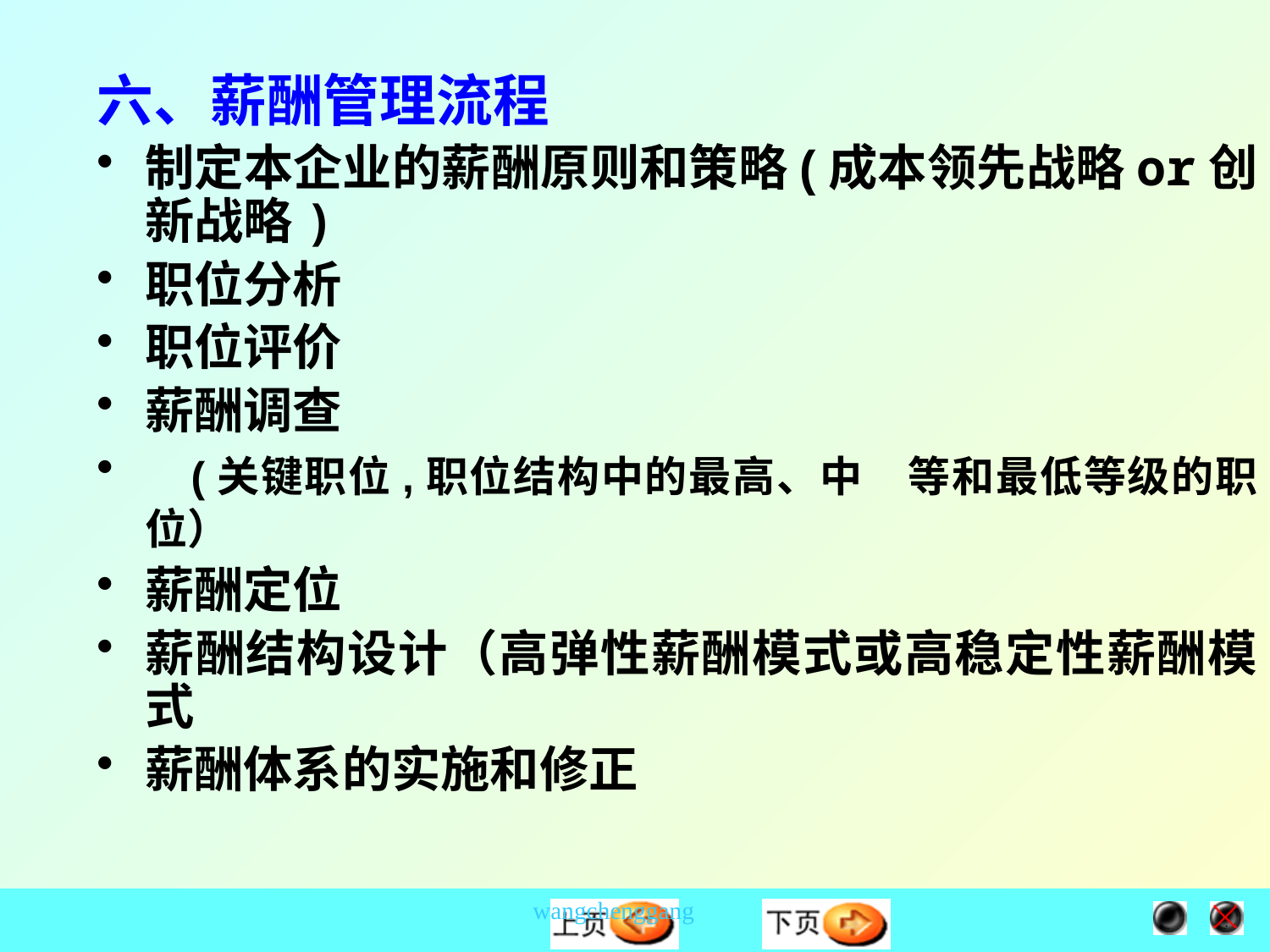

#
六、薪酬管理流程
制定本企业的薪酬原则和策略(成本领先战略or创新战略)
职位分析
职位评价
薪酬调查
   (关键职位,职位结构中的最高、中    等和最低等级的职位）
薪酬定位
薪酬结构设计（高弹性薪酬模式或高稳定性薪酬模式
薪酬体系的实施和修正
wangchenggang